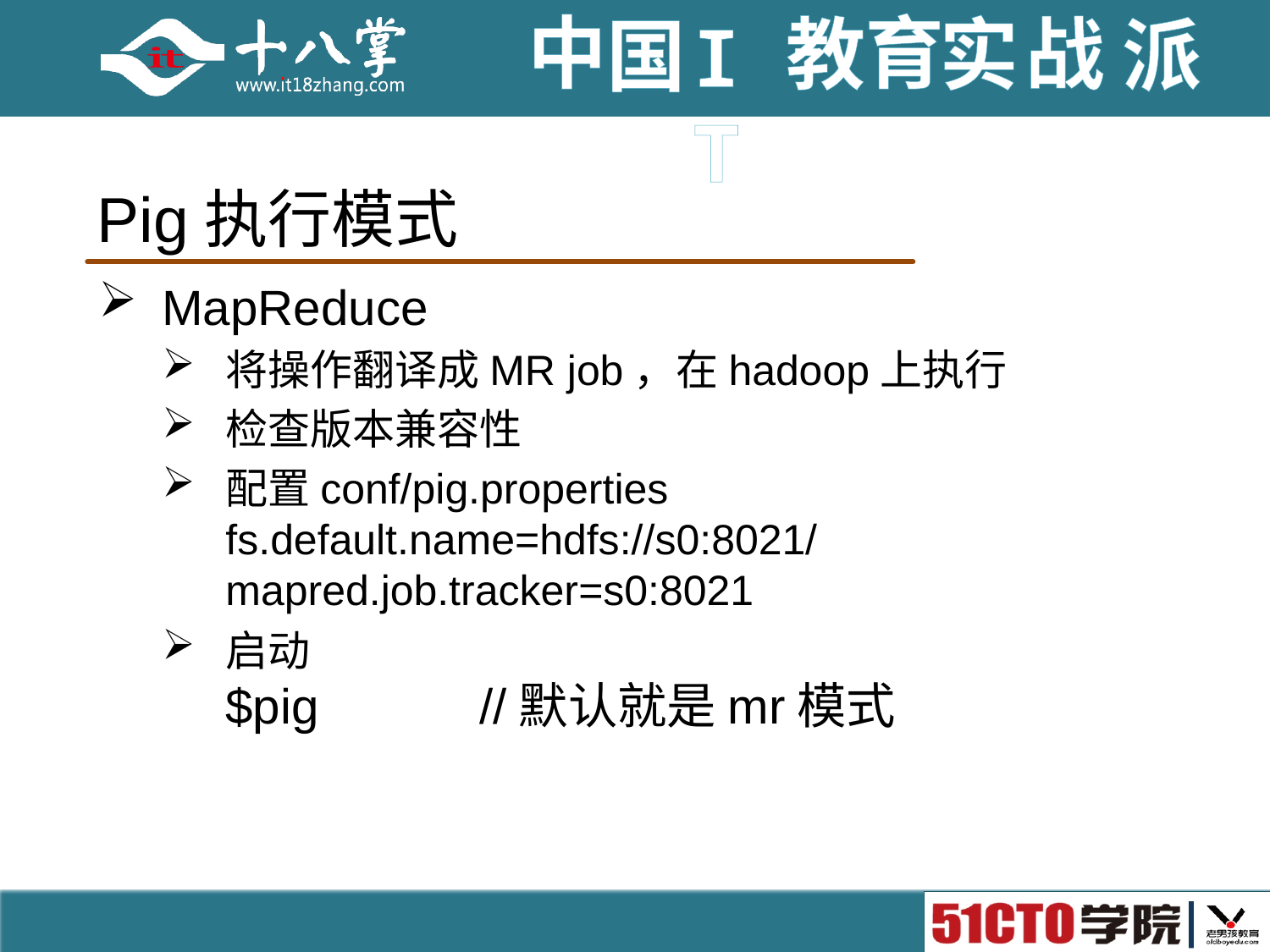

# Pig执行模式
MapReduce
将操作翻译成MR job，在hadoop上执行
检查版本兼容性
配置conf/pig.properties
fs.default.name=hdfs://s0:8021/
mapred.job.tracker=s0:8021
启动
$pig		//默认就是mr模式